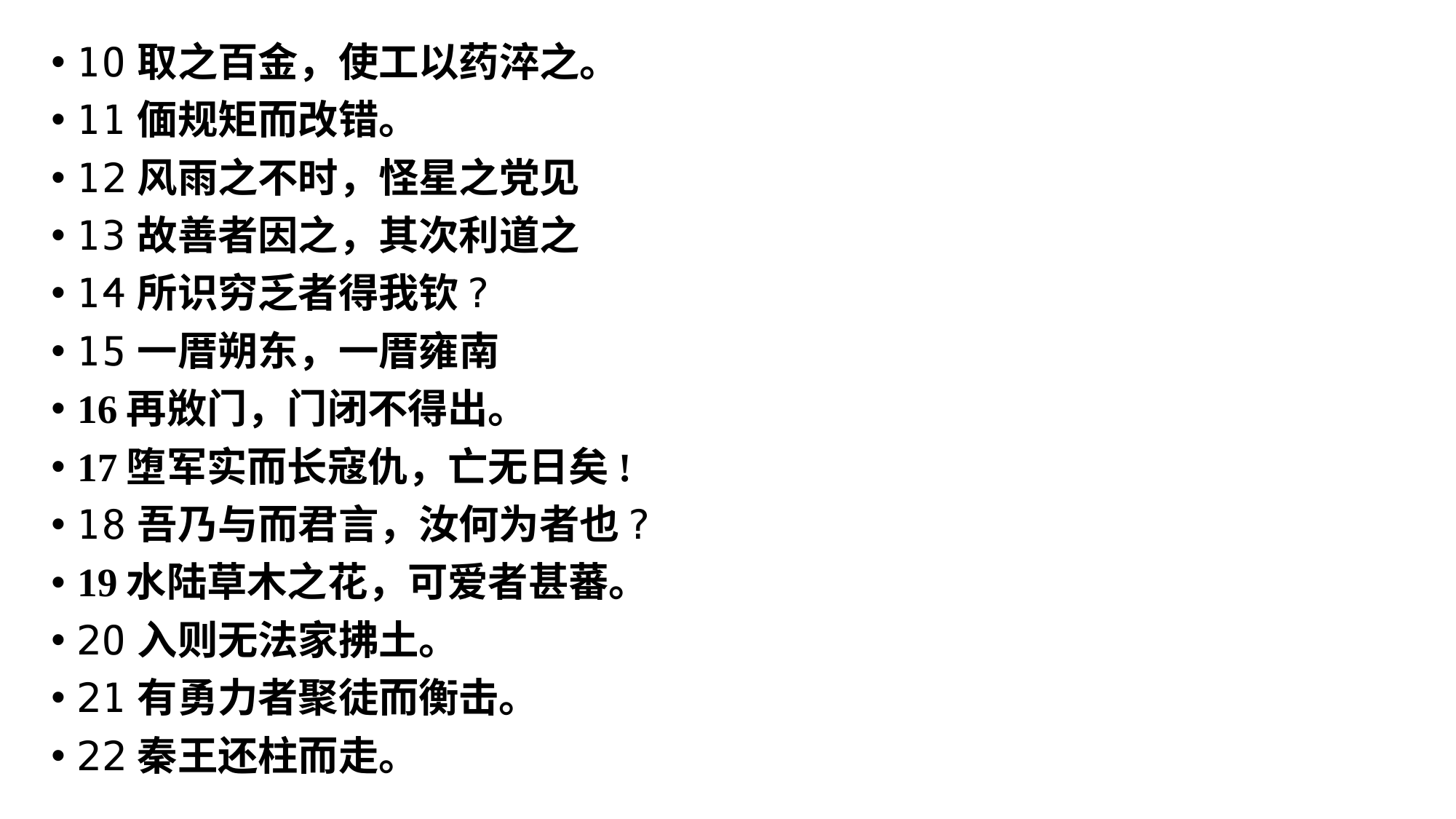

10取之百金，使工以药淬之。
11偭规矩而改错。
12风雨之不时，怪星之党见
13故善者因之，其次利道之
14所识穷乏者得我钦?
15一厝朔东，一厝雍南
16再敚门，门闭不得出。
17堕军实而长寇仇，亡无日矣!
18吾乃与而君言，汝何为者也?
19水陆草木之花，可爱者甚蕃。
20入则无法家拂土。
21有勇力者聚徒而衡击。
22秦王还柱而走。